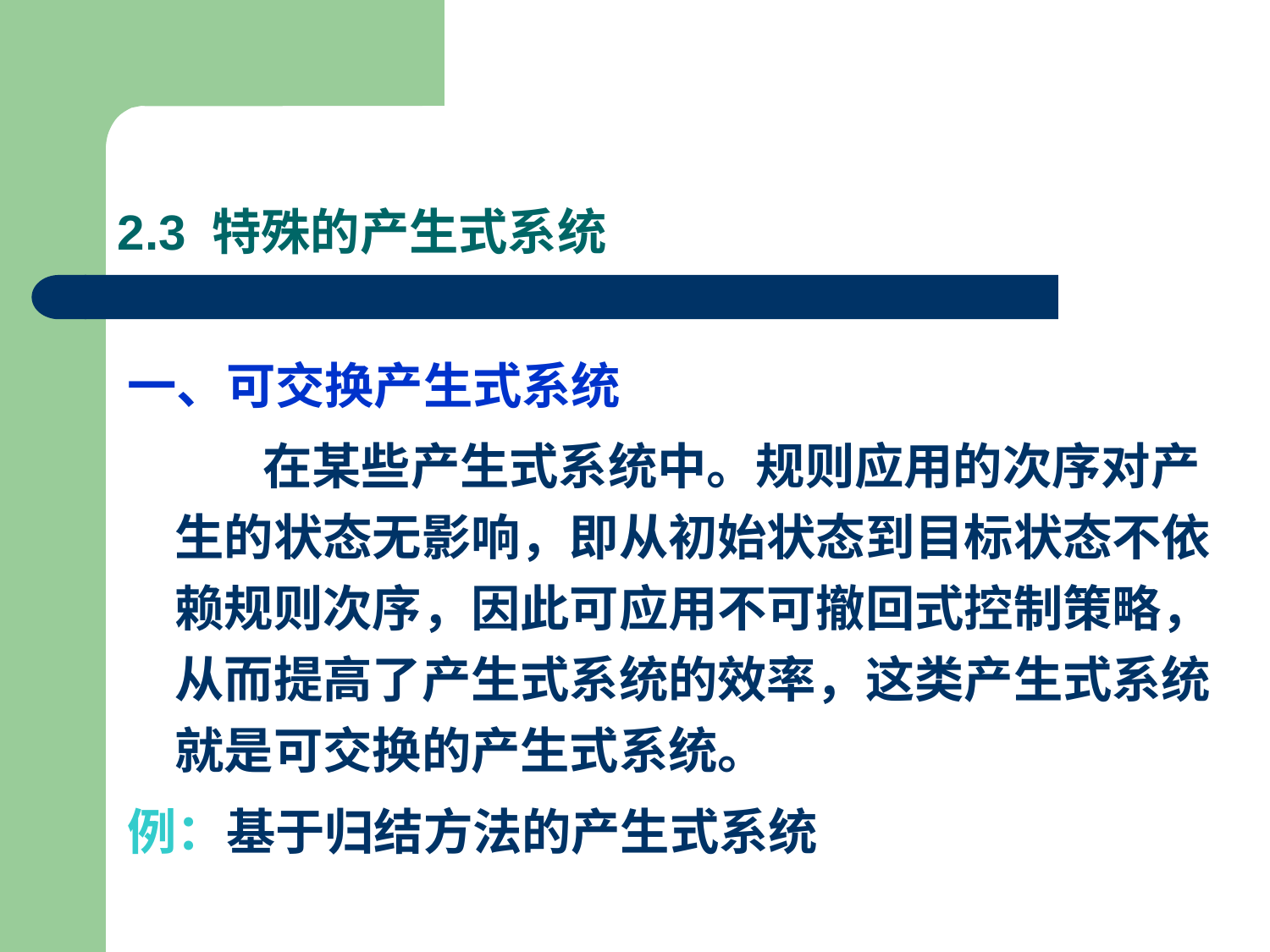

# 2.3 特殊的产生式系统
一、可交换产生式系统
           在某些产生式系统中。规则应用的次序对产生的状态无影响，即从初始状态到目标状态不依赖规则次序，因此可应用不可撤回式控制策略，从而提高了产生式系统的效率，这类产生式系统就是可交换的产生式系统。
例：基于归结方法的产生式系统
36